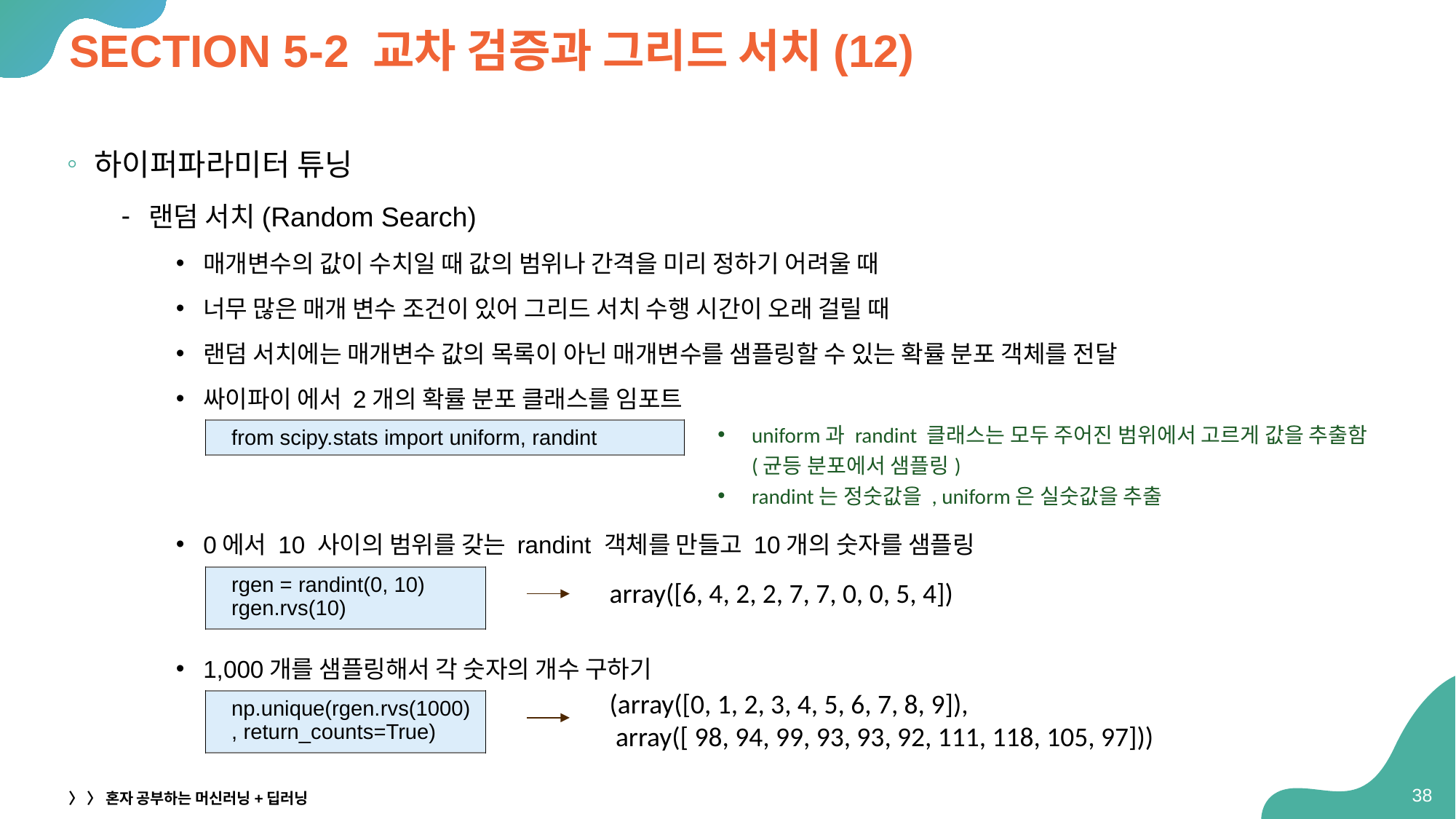

# SECTION 5-2 교차 검증과 그리드 서치(12)
하이퍼파라미터 튜닝
랜덤 서치(Random Search)
매개변수의 값이 수치일 때 값의 범위나 간격을 미리 정하기 어려울 때
너무 많은 매개 변수 조건이 있어 그리드 서치 수행 시간이 오래 걸릴 때
랜덤 서치에는 매개변수 값의 목록이 아닌 매개변수를 샘플링할 수 있는 확률 분포 객체를 전달
싸이파이 에서 2개의 확률 분포 클래스를 임포트

0에서 10 사이의 범위를 갖는 randint 객체를 만들고 10개의 숫자를 샘플링

1,000개를 샘플링해서 각 숫자의 개수 구하기
uniform과 randint 클래스는 모두 주어진 범위에서 고르게 값을 추출함
(균등 분포에서 샘플링)
randint는 정숫값을 , uniform은 실숫값을 추출
| from scipy.stats import uniform, randint |
| --- |
| rgen = randint(0, 10) rgen.rvs(10) |
| --- |
array([6, 4, 2, 2, 7, 7, 0, 0, 5, 4])
(array([0, 1, 2, 3, 4, 5, 6, 7, 8, 9]),
 array([ 98, 94, 99, 93, 93, 92, 111, 118, 105, 97]))
| np.unique(rgen.rvs(1000), return\_counts=True) |
| --- |
38
〉 〉 혼자 공부하는 머신러닝+딥러닝